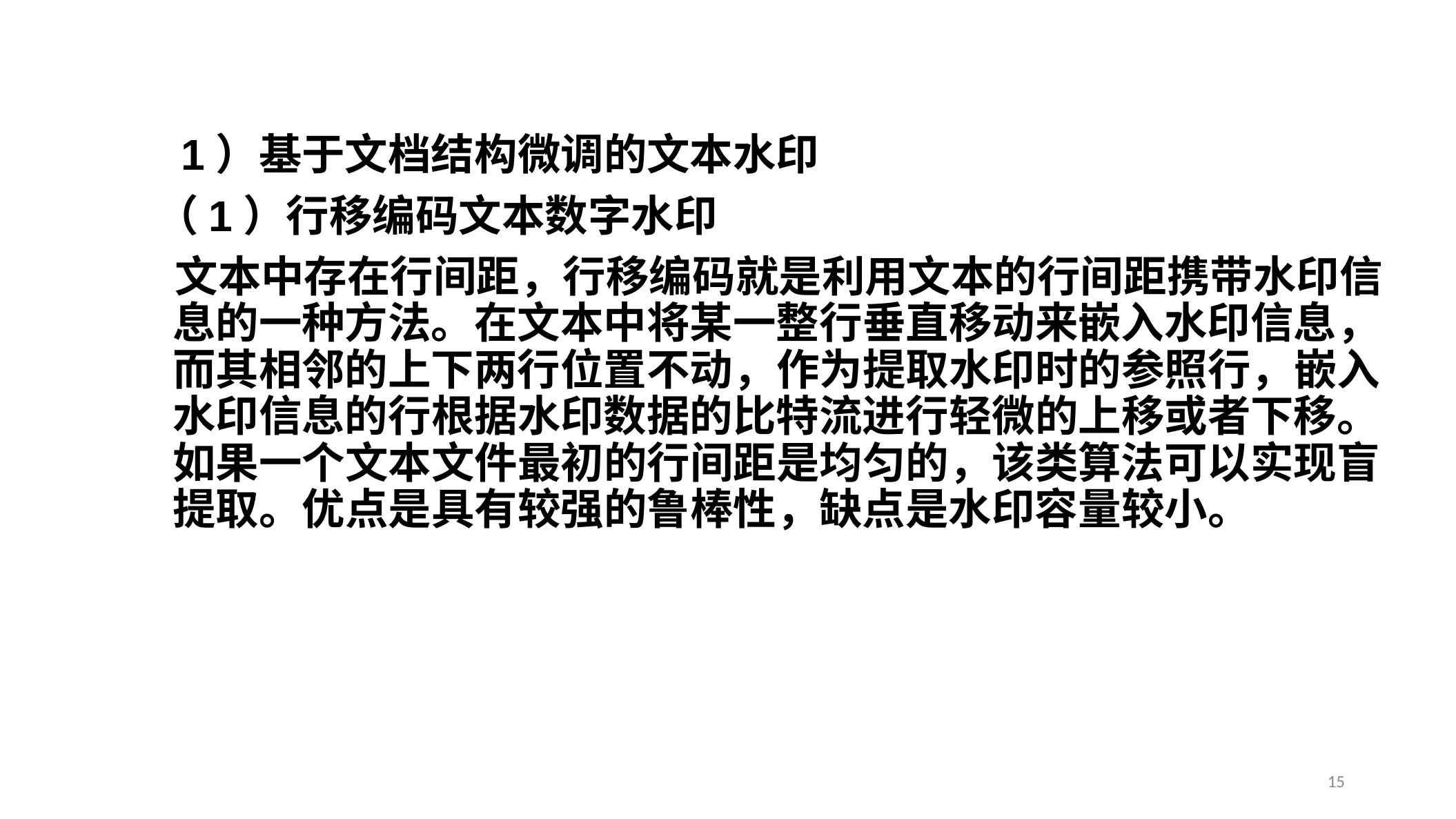

1）基于文档结构微调的文本水印
      （1）行移编码文本数字水印
        文本中存在行间距，行移编码就是利用文本的行间距携带水印信息的一种方法。在文本中将某一整行垂直移动来嵌入水印信息，而其相邻的上下两行位置不动，作为提取水印时的参照行，嵌入水印信息的行根据水印数据的比特流进行轻微的上移或者下移。如果一个文本文件最初的行间距是均匀的，该类算法可以实现盲提取。优点是具有较强的鲁棒性，缺点是水印容量较小。
15